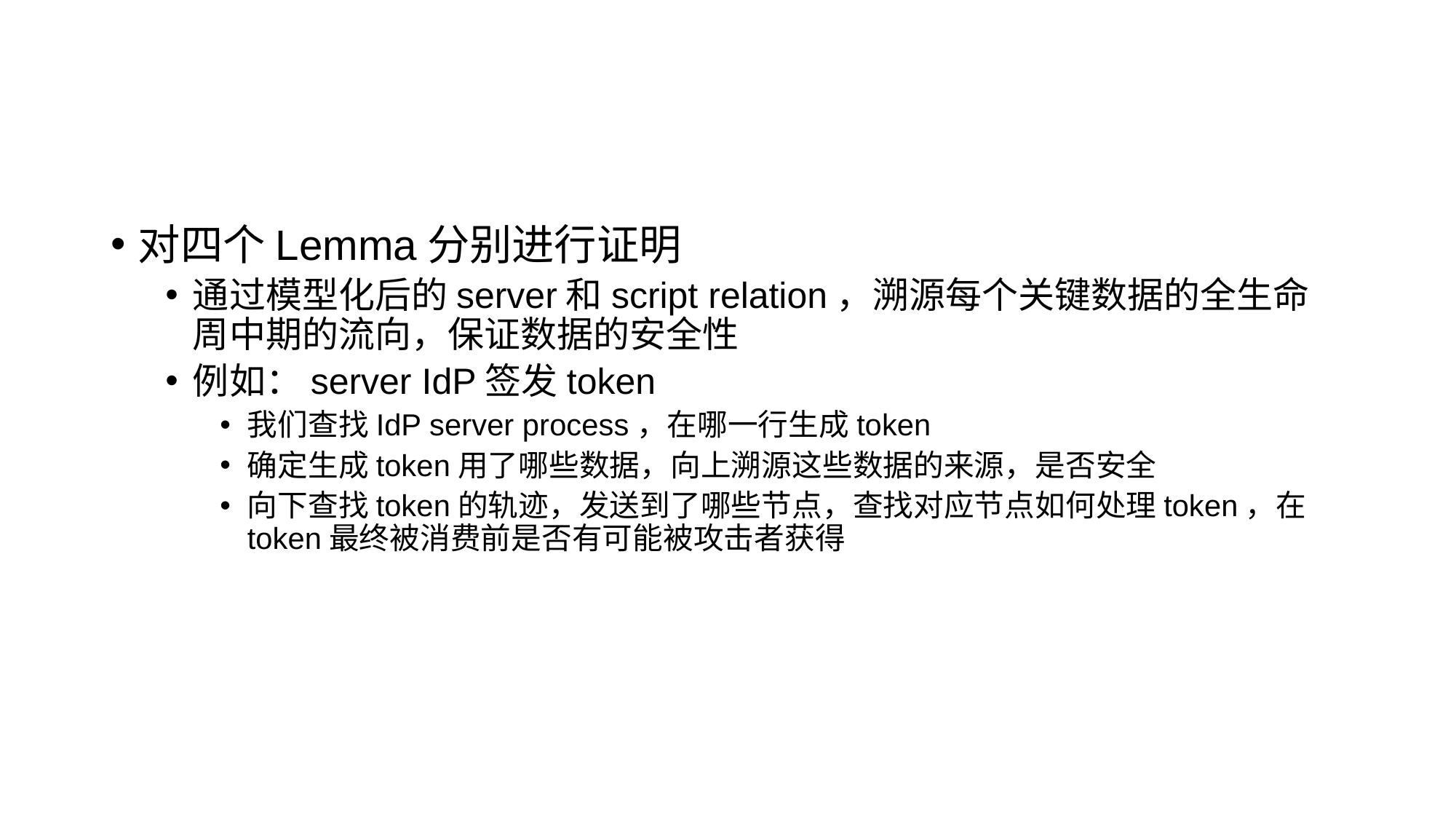

#
对四个Lemma分别进行证明
通过模型化后的server和script relation，溯源每个关键数据的全生命周中期的流向，保证数据的安全性
例如：server IdP签发token
我们查找IdP server process，在哪一行生成token
确定生成token用了哪些数据，向上溯源这些数据的来源，是否安全
向下查找token的轨迹，发送到了哪些节点，查找对应节点如何处理token，在token最终被消费前是否有可能被攻击者获得